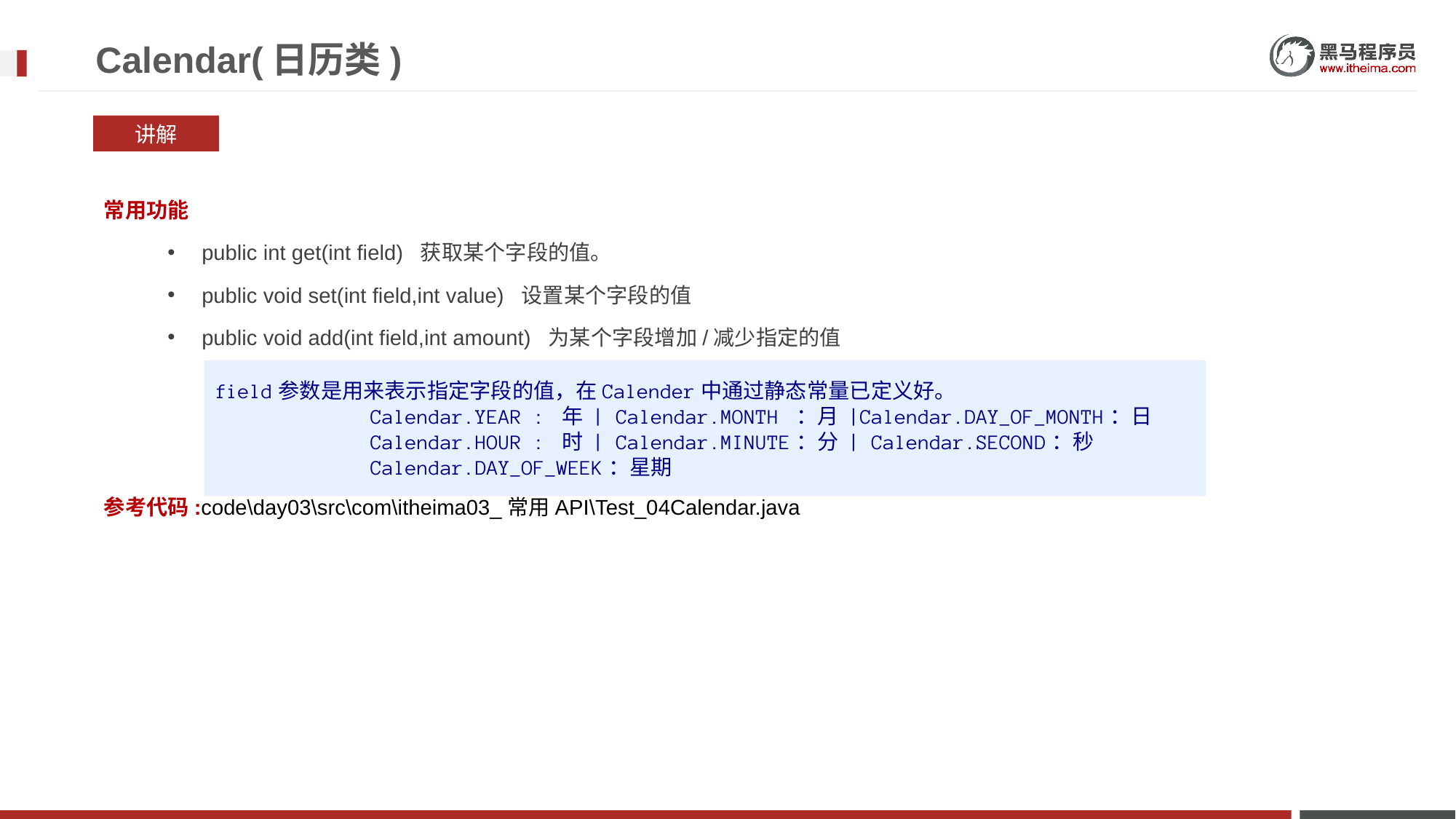

# Calendar(日历类)
讲解
常用功能
public int get(int field)  获取某个字段的值。
public void set(int field,int value)  设置某个字段的值
public void add(int field,int amount)  为某个字段增加/减少指定的值

参考代码:code\day03\src\com\itheima03_常用API\Test_04Calendar.java
field参数是用来表示指定字段的值，在Calender中通过静态常量已定义好。
     	    Calendar.YEAR : 年 | Calendar.MONTH ：月 |Calendar.DAY_OF_MONTH：日
     	    Calendar.HOUR : 时 | Calendar.MINUTE：分 | Calendar.SECOND：秒
     	    Calendar.DAY_OF_WEEK：星期